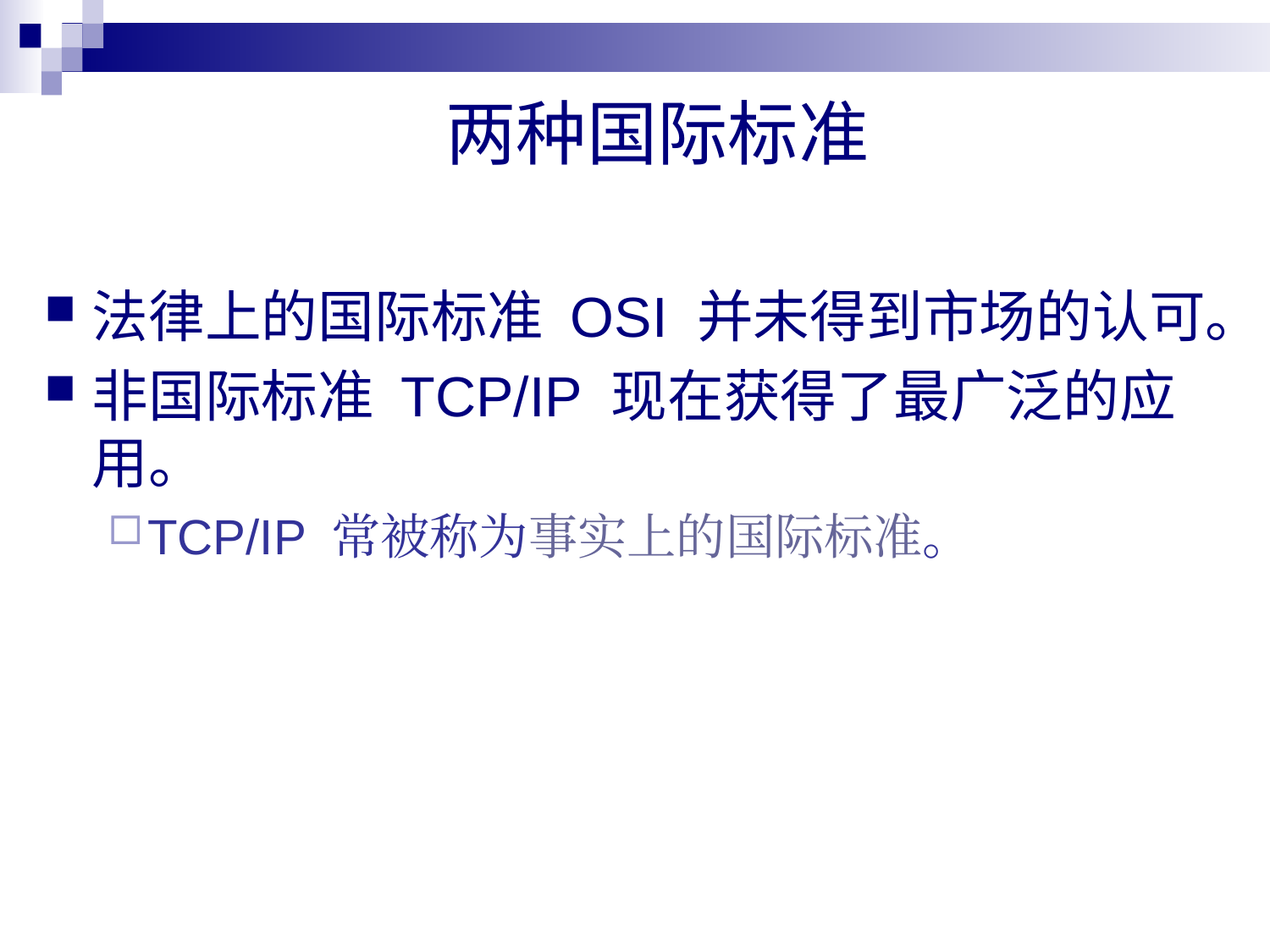

# 两种国际标准
法律上的国际标准 OSI 并未得到市场的认可。
非国际标准 TCP/IP 现在获得了最广泛的应用。
TCP/IP 常被称为事实上的国际标准。